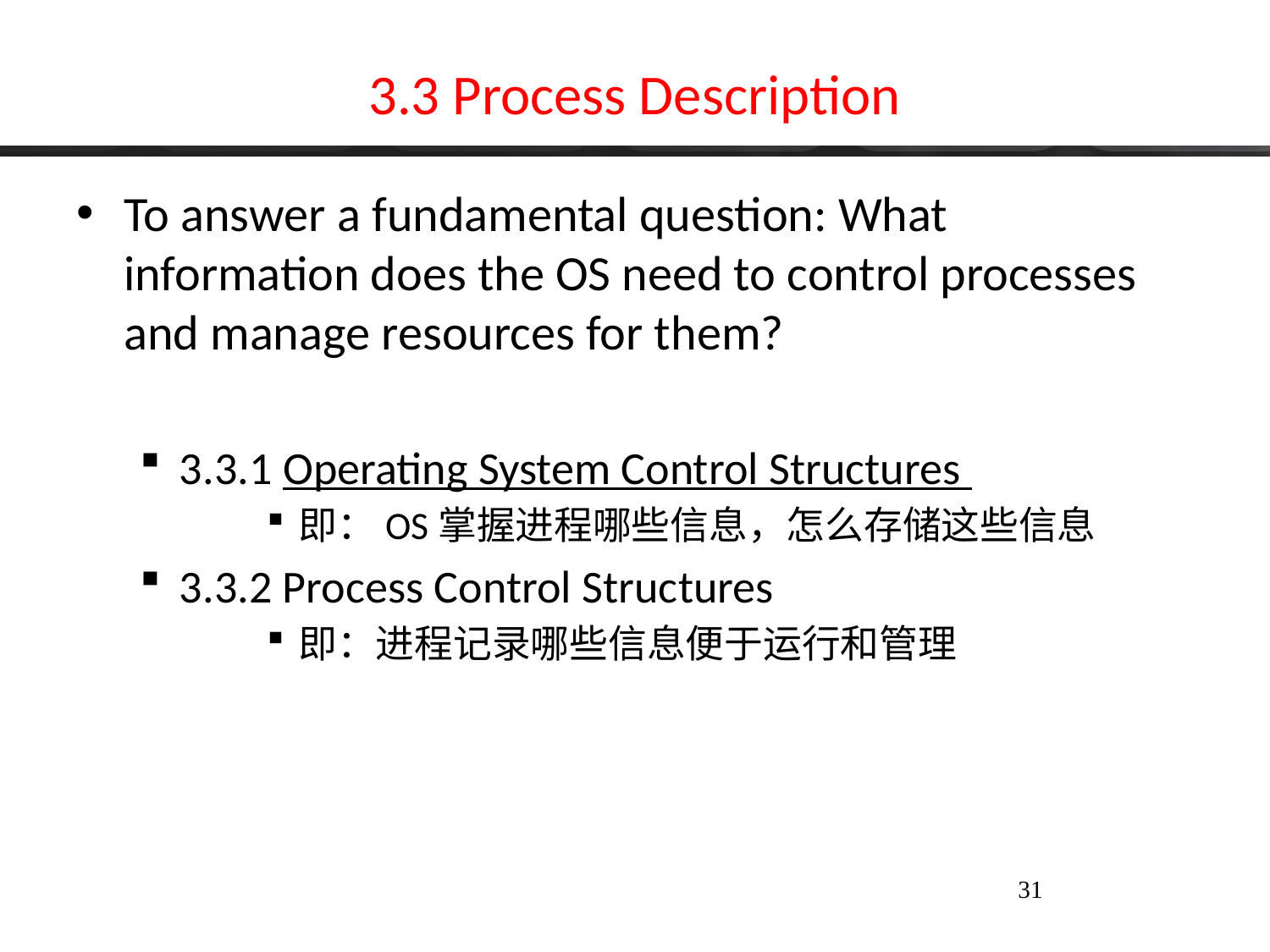

# 3.3 Process Description
To answer a fundamental question: What information does the OS need to control processes and manage resources for them?

3.3.1 Operating System Control Structures
即：OS掌握进程哪些信息，怎么存储这些信息
3.3.2 Process Control Structures
即：进程记录哪些信息便于运行和管理
31